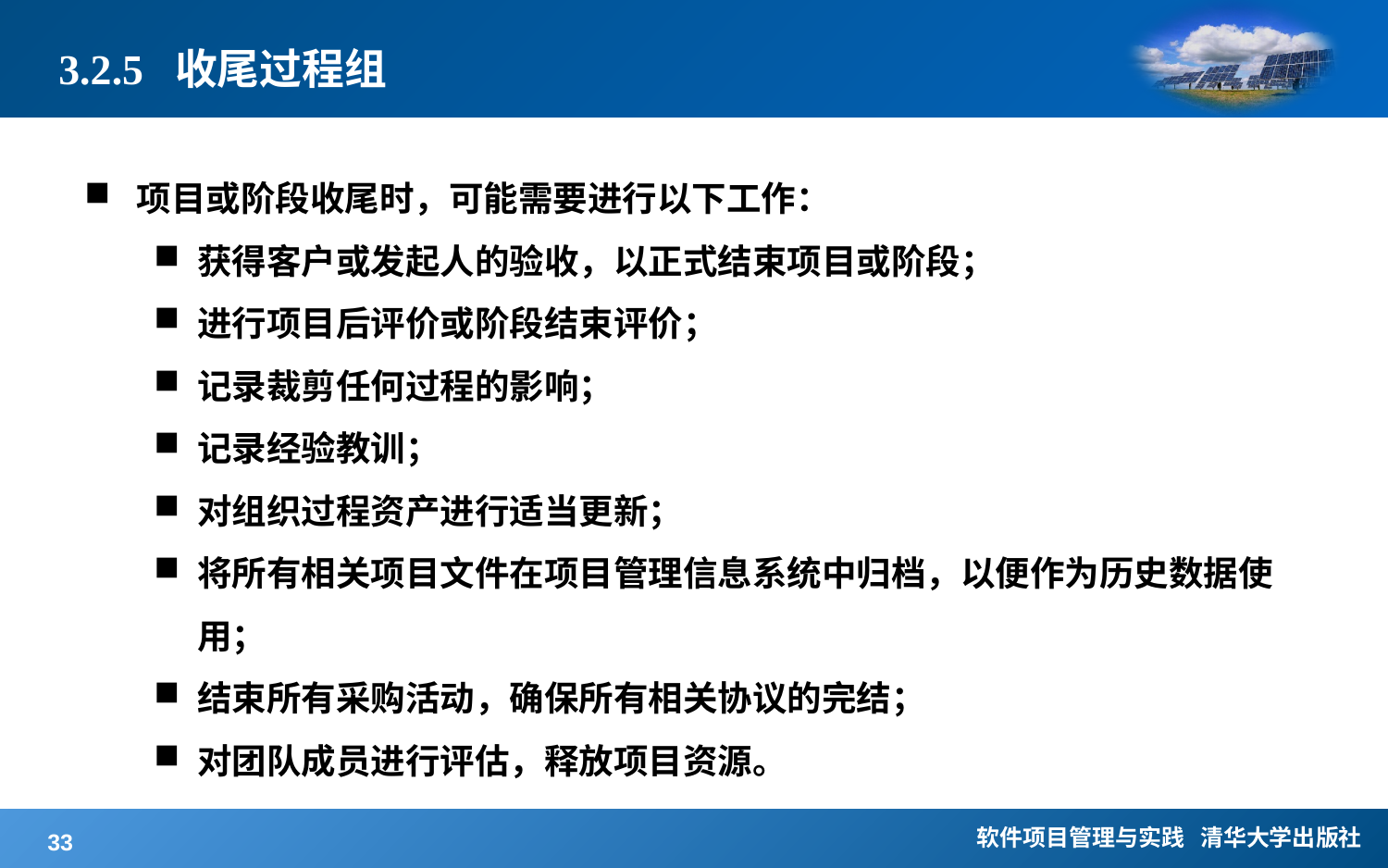

# 3.2.5  收尾过程组
项目或阶段收尾时，可能需要进行以下工作：
获得客户或发起人的验收，以正式结束项目或阶段；
进行项目后评价或阶段结束评价；
记录裁剪任何过程的影响；
记录经验教训；
对组织过程资产进行适当更新；
将所有相关项目文件在项目管理信息系统中归档，以便作为历史数据使用；
结束所有采购活动，确保所有相关协议的完结；
对团队成员进行评估，释放项目资源。